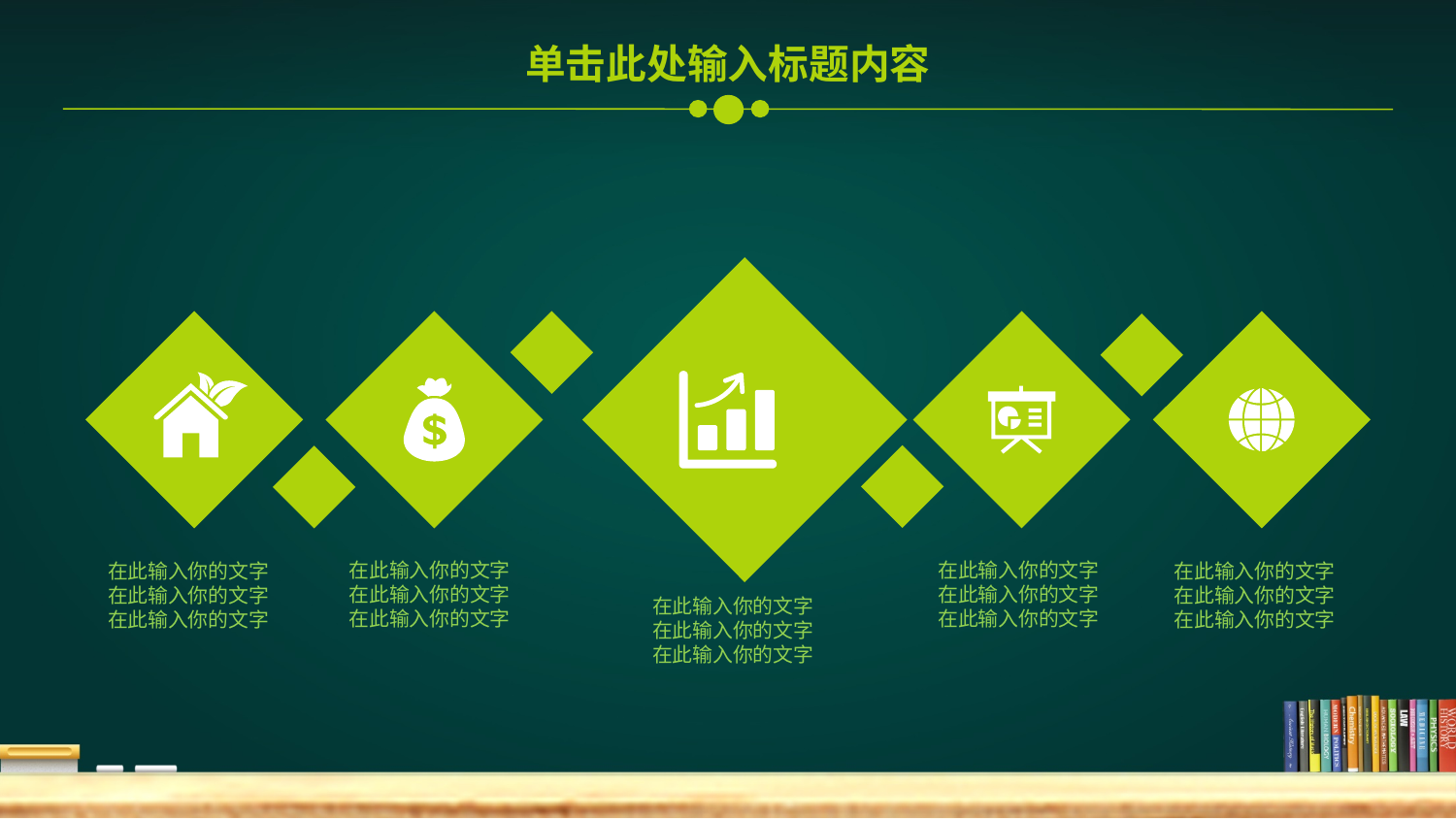

单击此处输入标题内容

在此输入你的文字
在此输入你的文字
在此输入你的文字
在此输入你的文字
在此输入你的文字
在此输入你的文字
在此输入你的文字
在此输入你的文字
在此输入你的文字
在此输入你的文字
在此输入你的文字
在此输入你的文字
在此输入你的文字
在此输入你的文字
在此输入你的文字